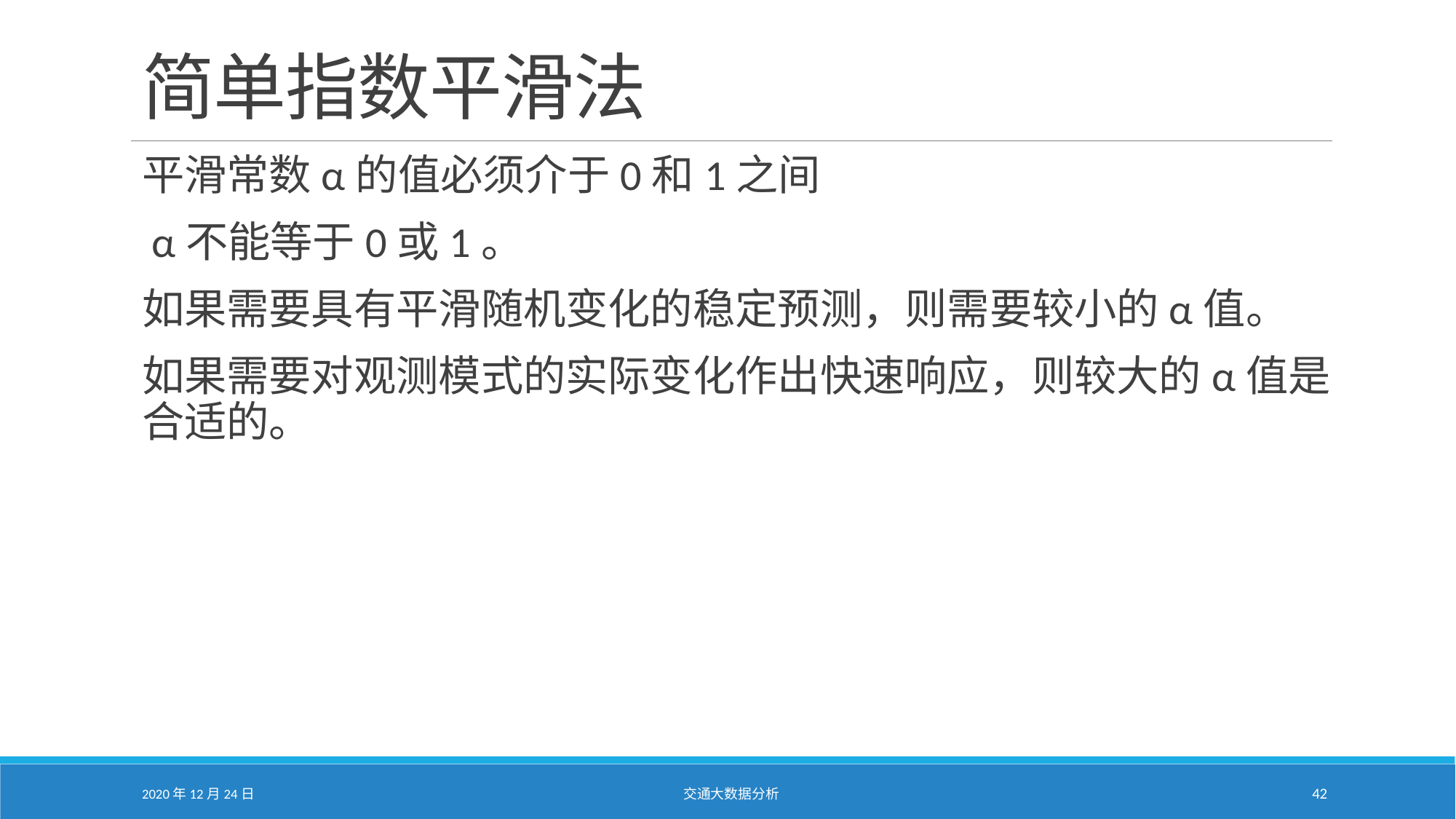

# 简单指数平滑法
平滑常数α的值必须介于0和1之间
 α不能等于0或1。
如果需要具有平滑随机变化的稳定预测，则需要较小的α值。
如果需要对观测模式的实际变化作出快速响应，则较大的α值是合适的。
2020年12月24日
交通大数据分析
42